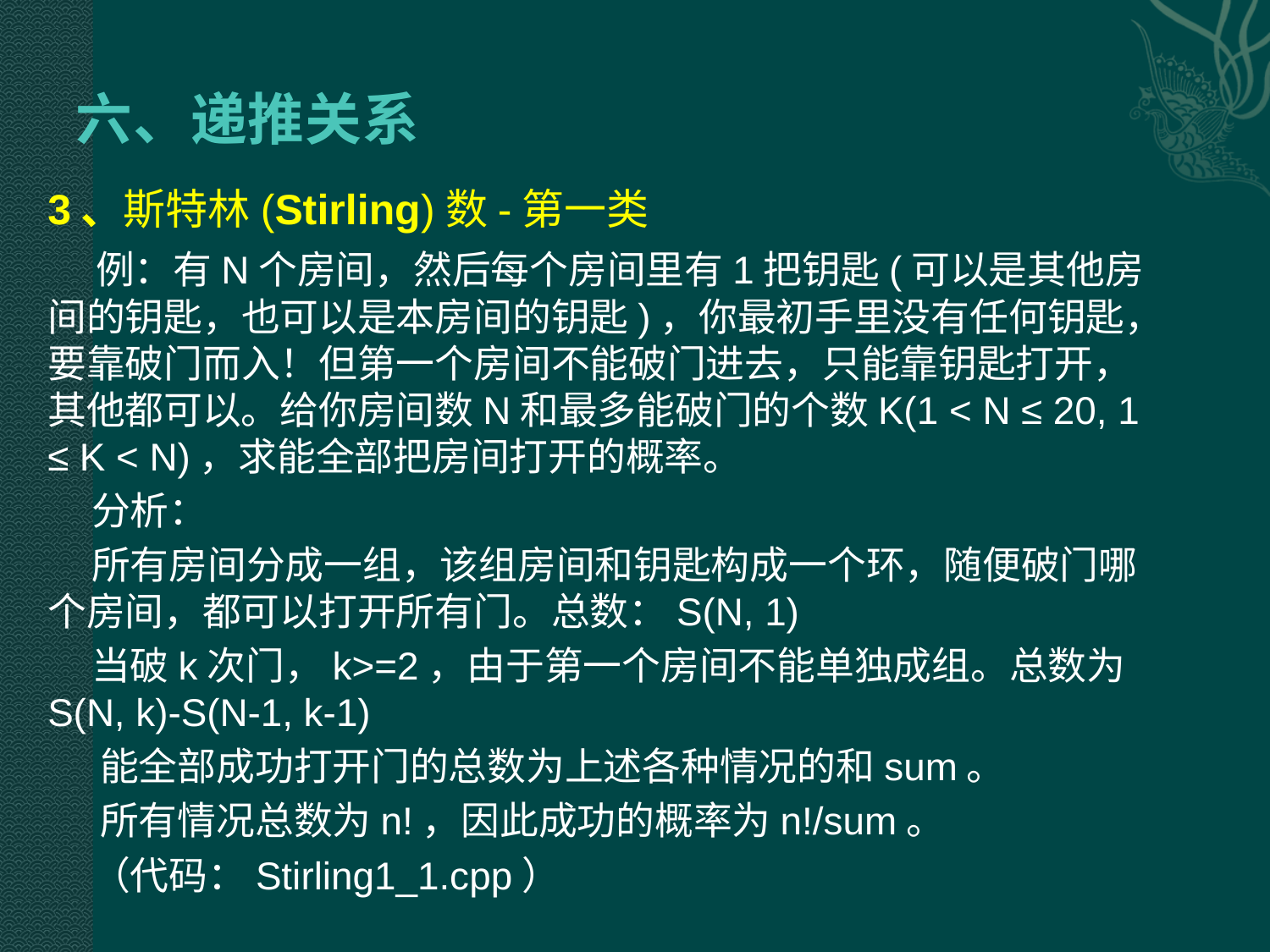

# 六、递推关系
3、斯特林(Stirling)数-第一类
    例：有N个房间，然后每个房间里有1把钥匙(可以是其他房间的钥匙，也可以是本房间的钥匙)，你最初手里没有任何钥匙，要靠破门而入！但第一个房间不能破门进去，只能靠钥匙打开，其他都可以。给你房间数N和最多能破门的个数K(1 < N ≤ 20, 1 ≤ K < N)，求能全部把房间打开的概率。
    分析：
    所有房间分成一组，该组房间和钥匙构成一个环，随便破门哪个房间，都可以打开所有门。总数：S(N, 1)
    当破k次门，k>=2，由于第一个房间不能单独成组。总数为S(N, k)-S(N-1, k-1)
     能全部成功打开门的总数为上述各种情况的和sum。
     所有情况总数为n!，因此成功的概率为n!/sum。
    （代码：Stirling1_1.cpp）